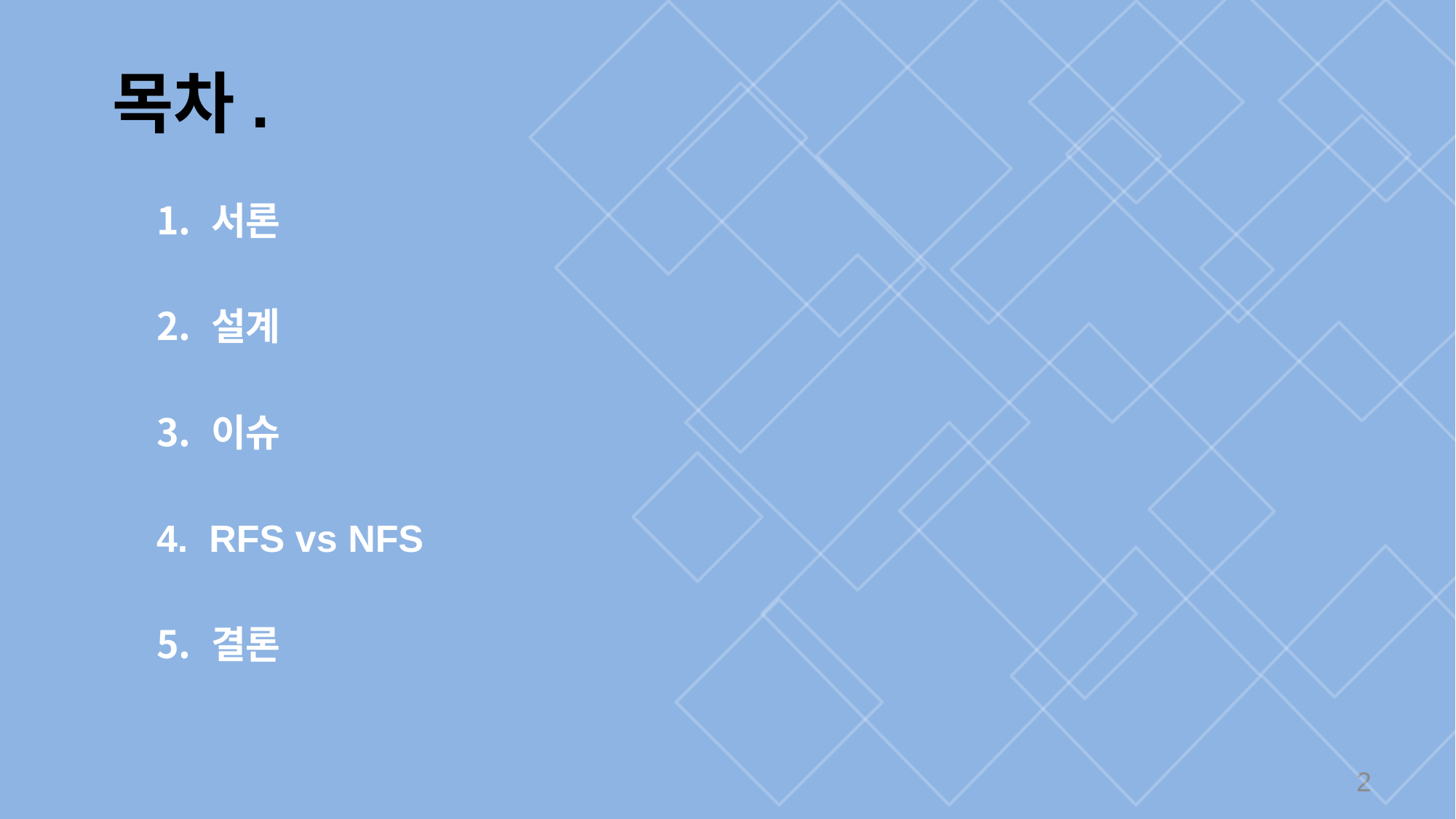

# 목차.

서론

설계

이슈

4.  RFS vs NFS

결론

2